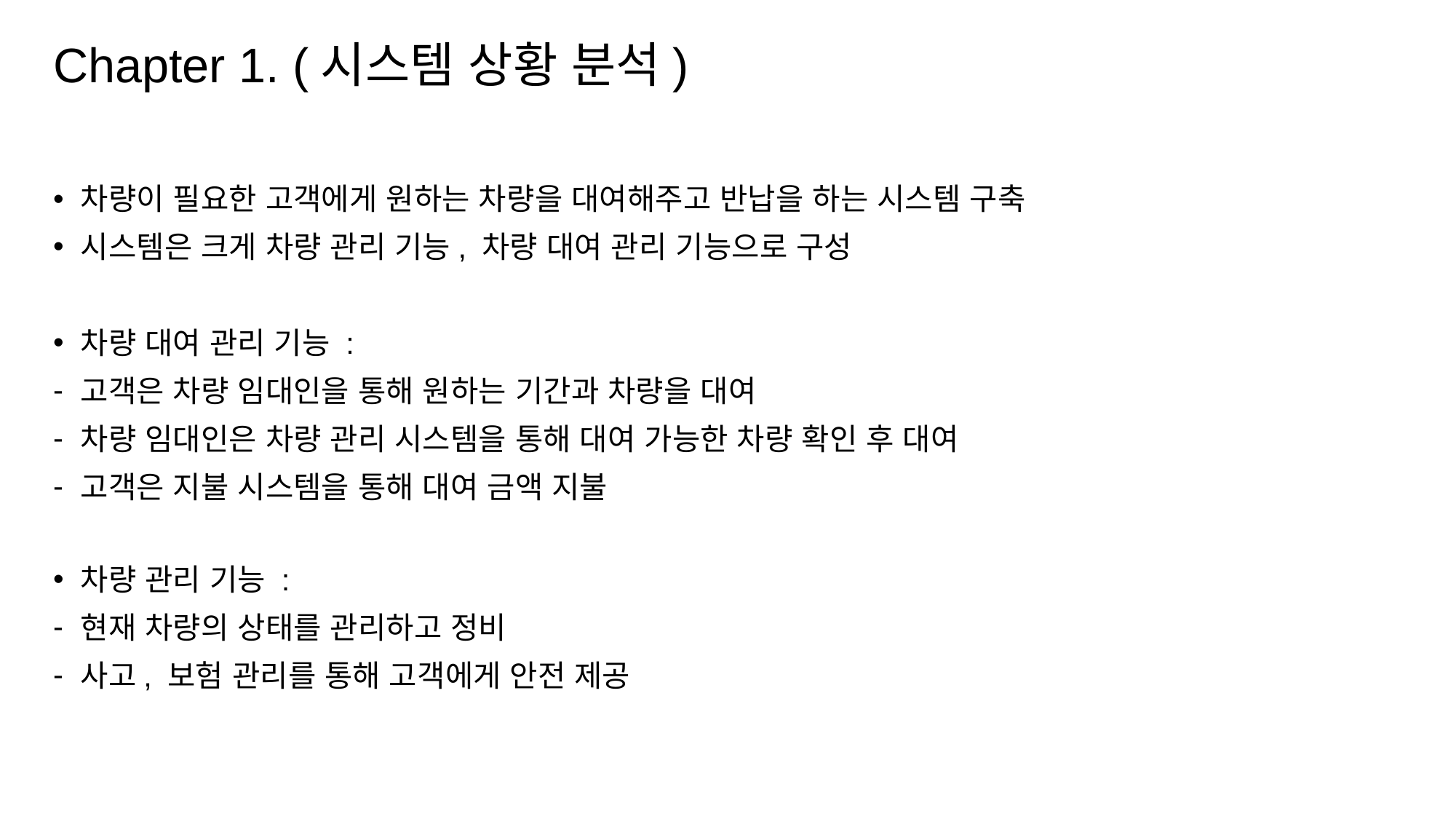

# Chapter 1. (시스템 상황 분석)
차량이 필요한 고객에게 원하는 차량을 대여해주고 반납을 하는 시스템 구축
시스템은 크게 차량 관리 기능, 차량 대여 관리 기능으로 구성

차량 대여 관리 기능 :
고객은 차량 임대인을 통해 원하는 기간과 차량을 대여
차량 임대인은 차량 관리 시스템을 통해 대여 가능한 차량 확인 후 대여
고객은 지불 시스템을 통해 대여 금액 지불

차량 관리 기능 :
현재 차량의 상태를 관리하고 정비
사고, 보험 관리를 통해 고객에게 안전 제공